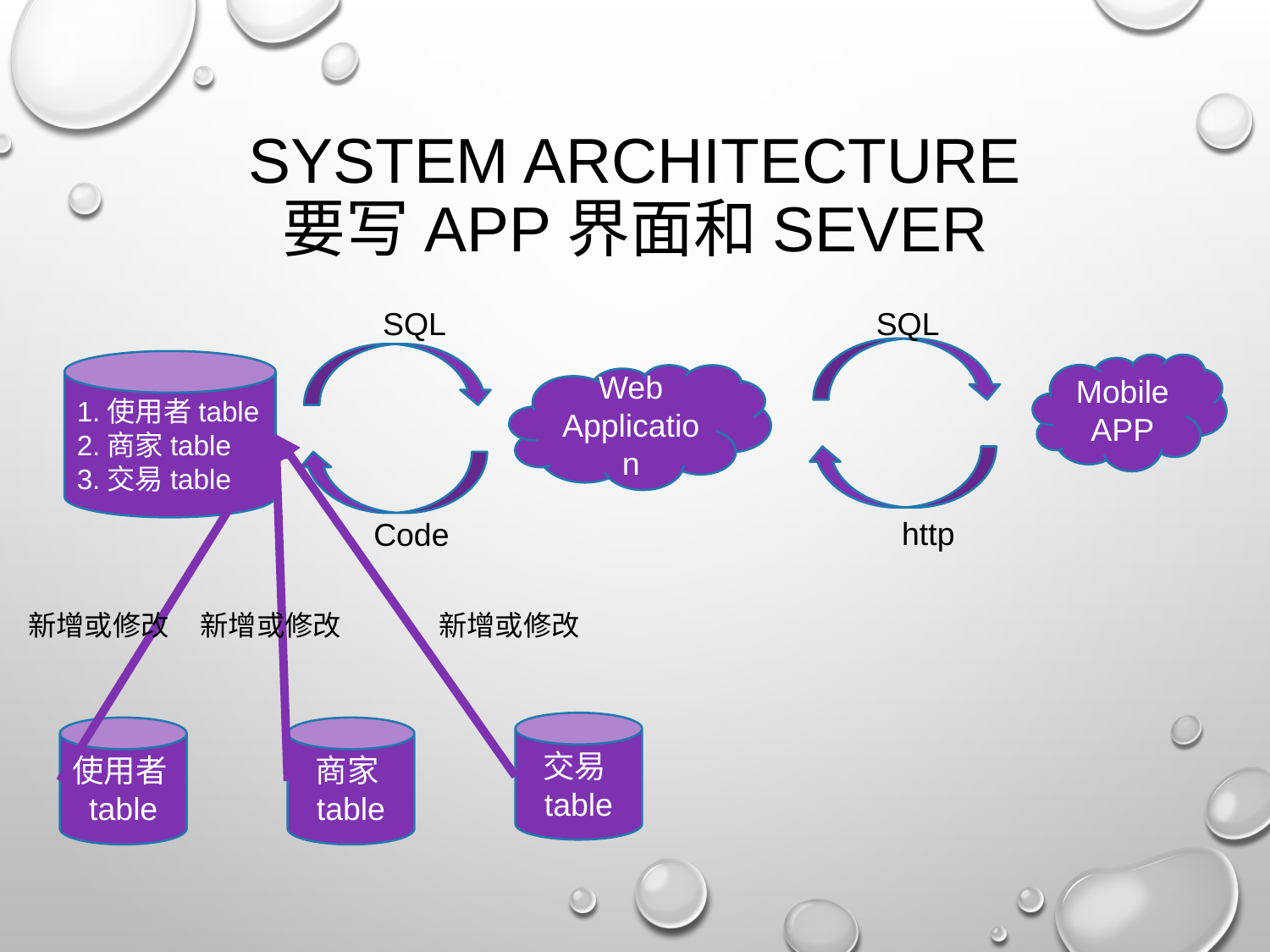

# System Architecture 要写APP界面和SEVER
SQL
SQL

1.使用者table
2.商家table
3.交易table
Mobile
APP
Web
Application

http
Code
新增或修改
新增或修改
新增或修改
交易table
使用者table
商家table